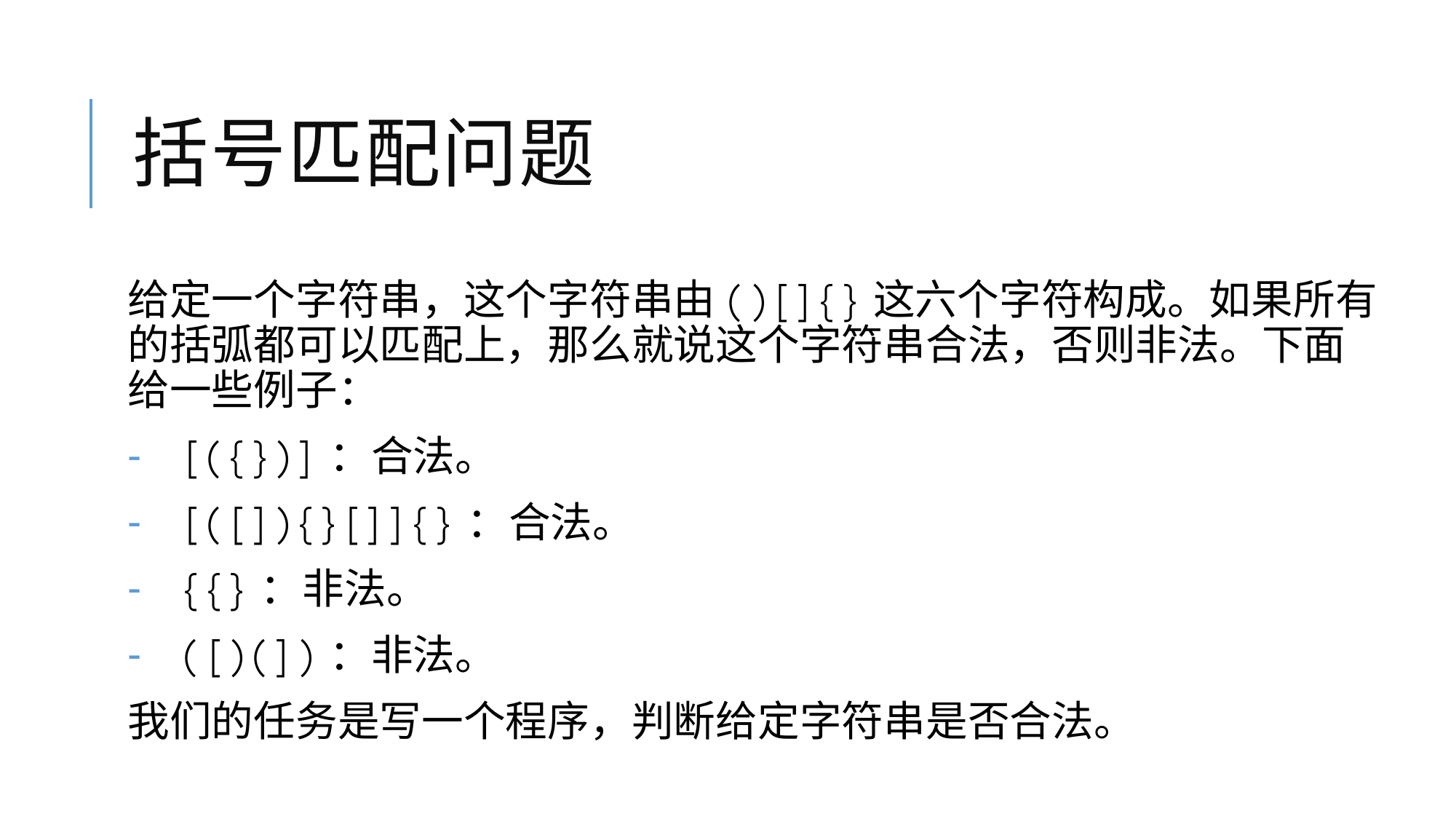

# 括号匹配问题
给定一个字符串，这个字符串由()[]{}这六个字符构成。如果所有的括弧都可以匹配上，那么就说这个字符串合法，否则非法。下面给一些例子：
[({})]：合法。
[([]){}[]]{}：合法。
{{}：非法。
([)(])：非法。
我们的任务是写一个程序，判断给定字符串是否合法。